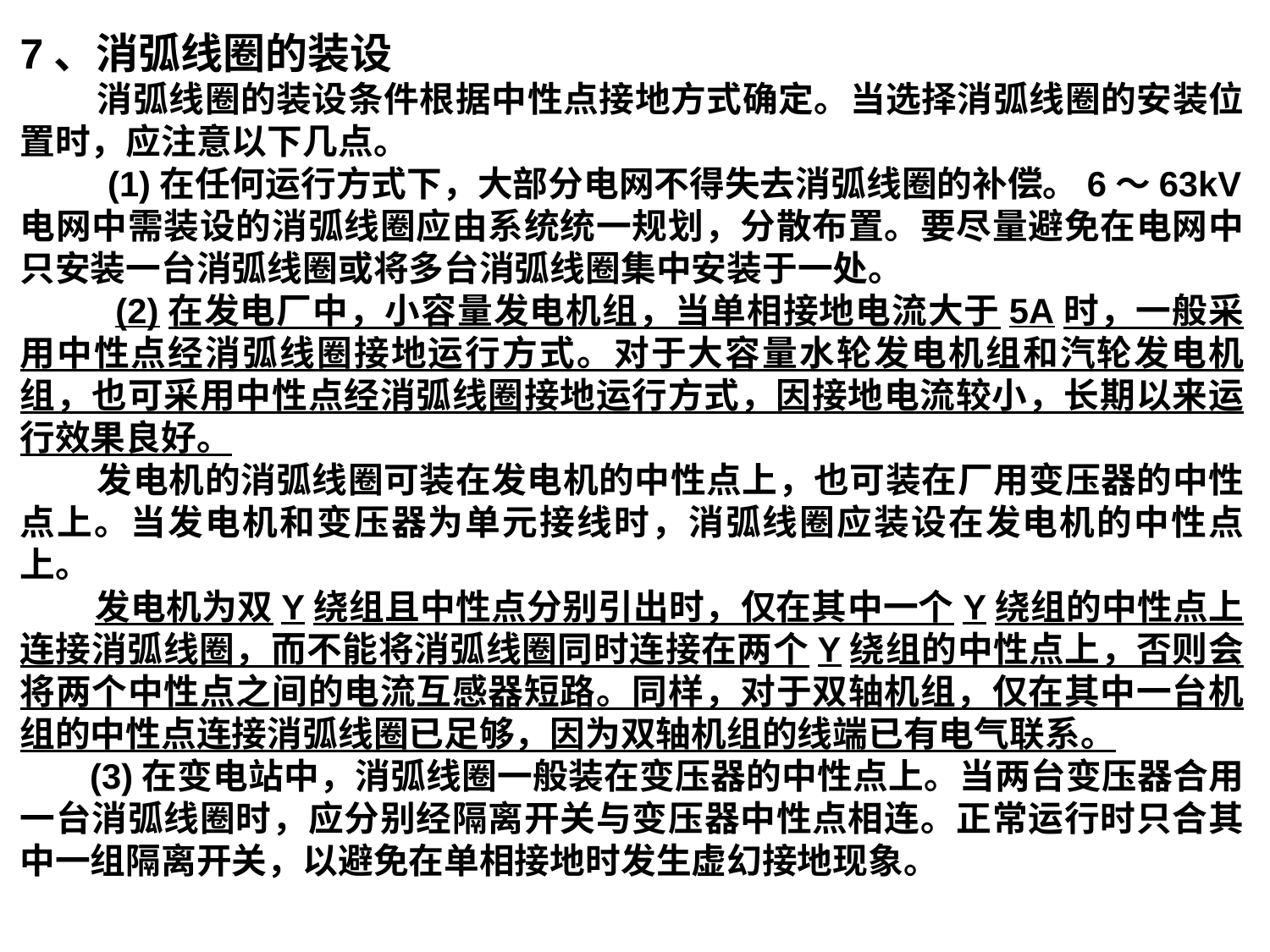

7、消弧线圈的装设
        消弧线圈的装设条件根据中性点接地方式确定。当选择消弧线圈的安装位置时，应注意以下几点。
         (1)在任何运行方式下，大部分电网不得失去消弧线圈的补偿。6～63kV电网中需装设的消弧线圈应由系统统一规划，分散布置。要尽量避免在电网中只安装一台消弧线圈或将多台消弧线圈集中安装于一处。
         (2)在发电厂中，小容量发电机组，当单相接地电流大于5A时，一般采用中性点经消弧线圈接地运行方式。对于大容量水轮发电机组和汽轮发电机组，也可采用中性点经消弧线圈接地运行方式，因接地电流较小，长期以来运行效果良好。
        发电机的消弧线圈可装在发电机的中性点上，也可装在厂用变压器的中性点上。当发电机和变压器为单元接线时，消弧线圈应装设在发电机的中性点上。
        发电机为双Y绕组且中性点分别引出时，仅在其中一个Y绕组的中性点上连接消弧线圈，而不能将消弧线圈同时连接在两个Y绕组的中性点上，否则会将两个中性点之间的电流互感器短路。同样，对于双轴机组，仅在其中一台机组的中性点连接消弧线圈已足够，因为双轴机组的线端已有电气联系。
       (3)在变电站中，消弧线圈一般装在变压器的中性点上。当两台变压器合用一台消弧线圈时，应分别经隔离开关与变压器中性点相连。正常运行时只合其中一组隔离开关，以避免在单相接地时发生虚幻接地现象。